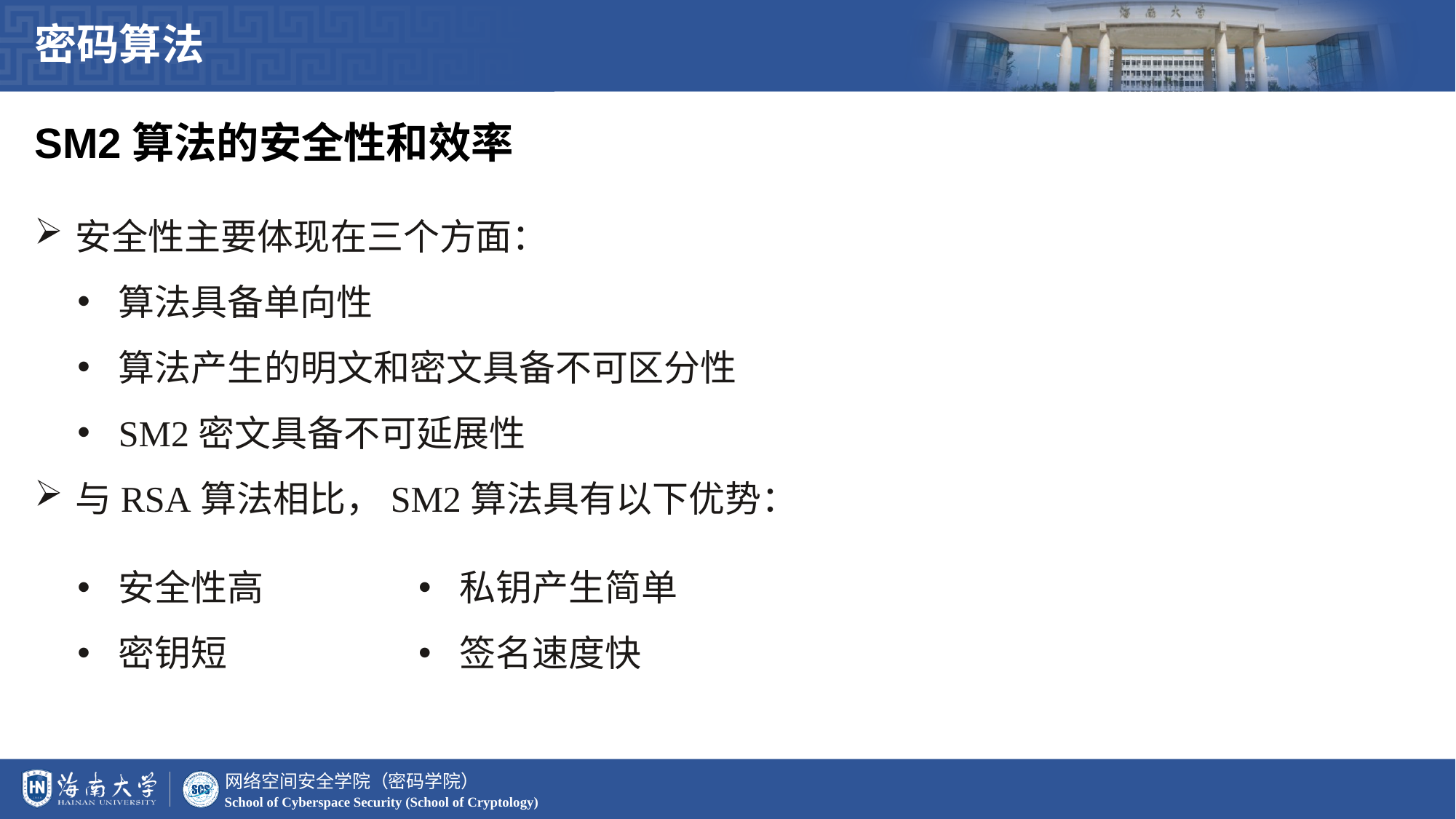

密码算法
SM2算法的安全性和效率
安全性主要体现在三个方面：
算法具备单向性
算法产生的明文和密文具备不可区分性
SM2密文具备不可延展性
与RSA算法相比，SM2算法具有以下优势：
安全性高
密钥短
私钥产生简单
签名速度快
32